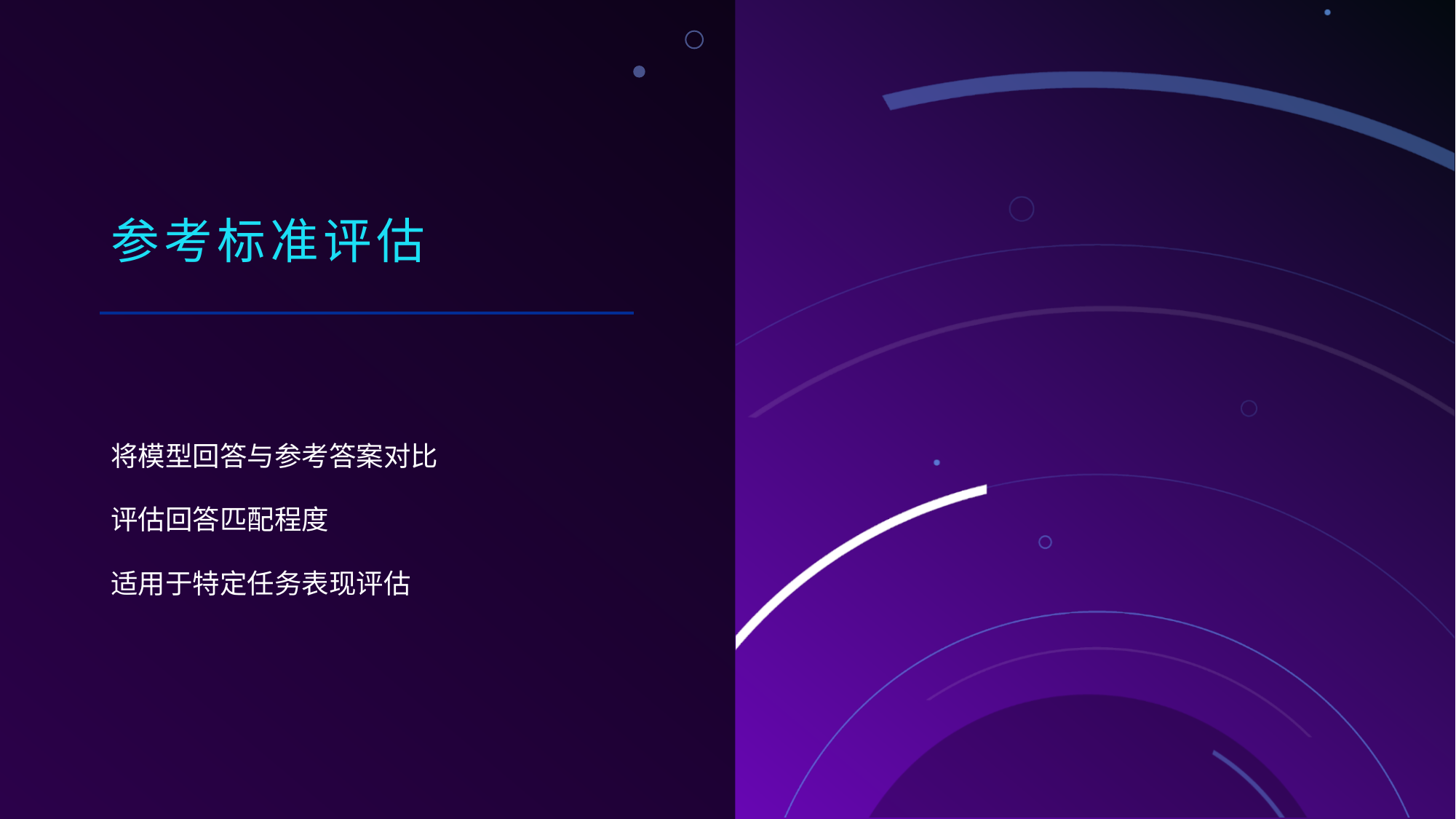

# 参考标准评估

将模型回答与参考答案对比
评估回答匹配程度
适用于特定任务表现评估